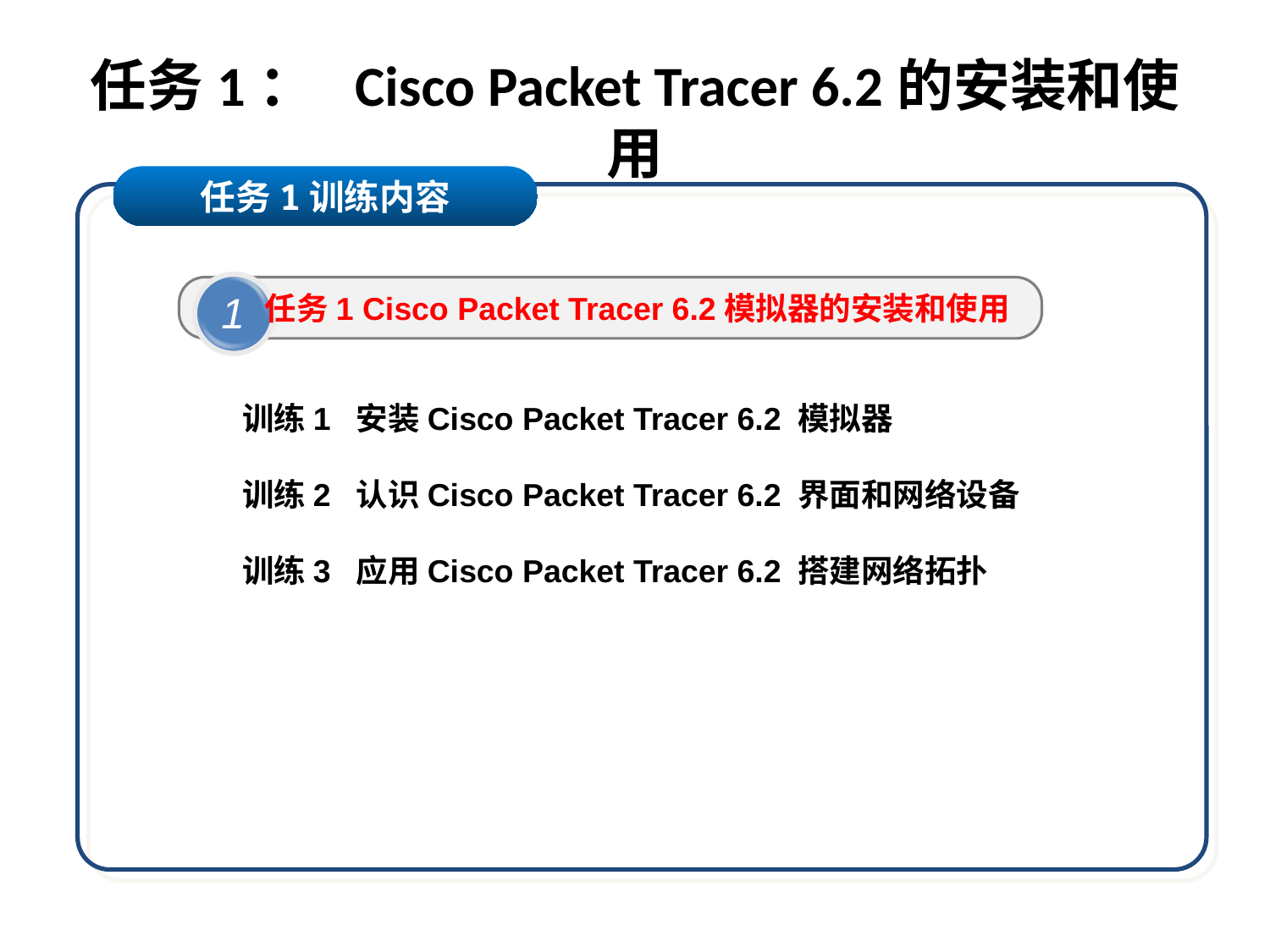

# 任务1：  Cisco Packet Tracer 6.2的安装和使用
任务1训练内容

1
任务1 Cisco Packet Tracer 6.2模拟器的安装和使用
训练1  安装Cisco Packet Tracer 6.2 模拟器

训练2  认识Cisco Packet Tracer 6.2 界面和网络设备

训练3  应用Cisco Packet Tracer 6.2 搭建网络拓扑